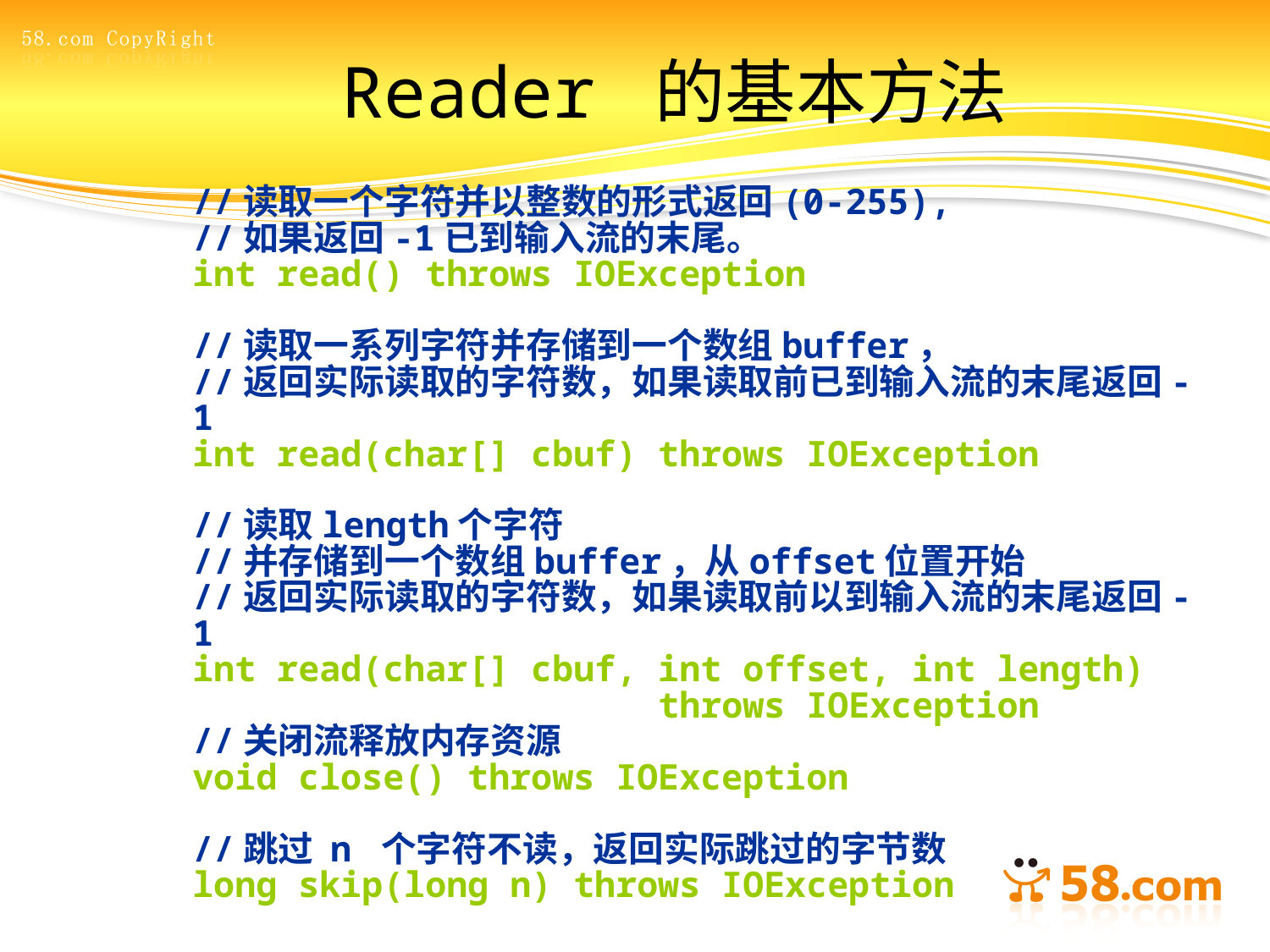

# Reader 的基本方法
//读取一个字符并以整数的形式返回(0-255),
//如果返回-1已到输入流的末尾。
int read() throws IOException

//读取一系列字符并存储到一个数组buffer，
//返回实际读取的字符数，如果读取前已到输入流的末尾返回-1
int read(char[] cbuf) throws IOException

//读取length个字符
//并存储到一个数组buffer，从offset位置开始
//返回实际读取的字符数，如果读取前以到输入流的末尾返回-1
int read(char[] cbuf, int offset, int length)
                      throws IOException
//关闭流释放内存资源
void close() throws IOException

//跳过 n 个字符不读，返回实际跳过的字节数
long skip(long n) throws IOException